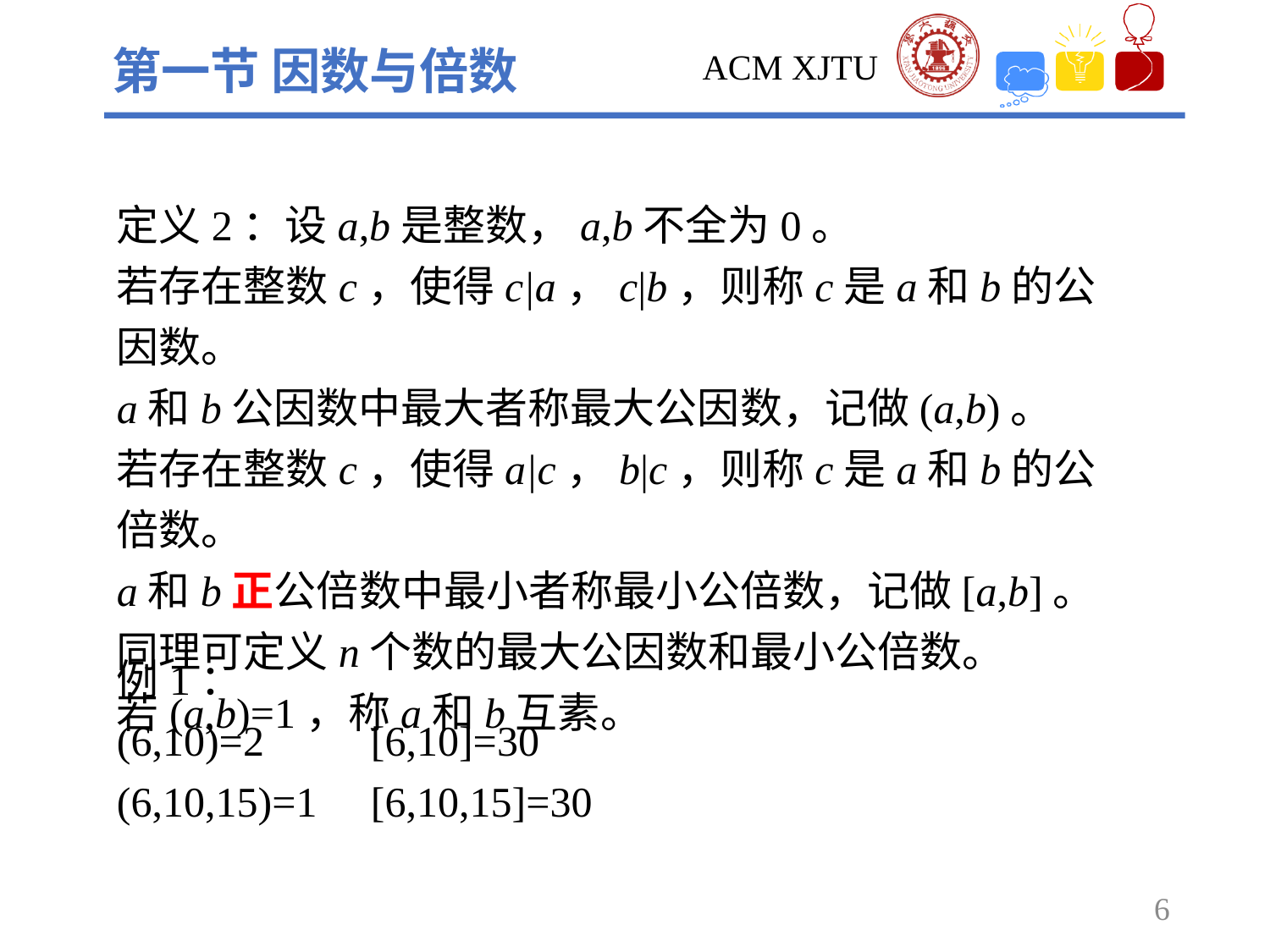

第一节 因数与倍数
定义2：设a,b是整数，a,b不全为0。
若存在整数c，使得c|a，c|b，则称c是a和b的公因数。
a和b公因数中最大者称最大公因数，记做(a,b)。
若存在整数c，使得a|c，b|c，则称c是a和b的公倍数。
a和b正公倍数中最小者称最小公倍数，记做[a,b]。
同理可定义n个数的最大公因数和最小公倍数。
若(a,b)=1，称a和b互素。
例1：
(6,10)=2	[6,10]=30
(6,10,15)=1	[6,10,15]=30
6